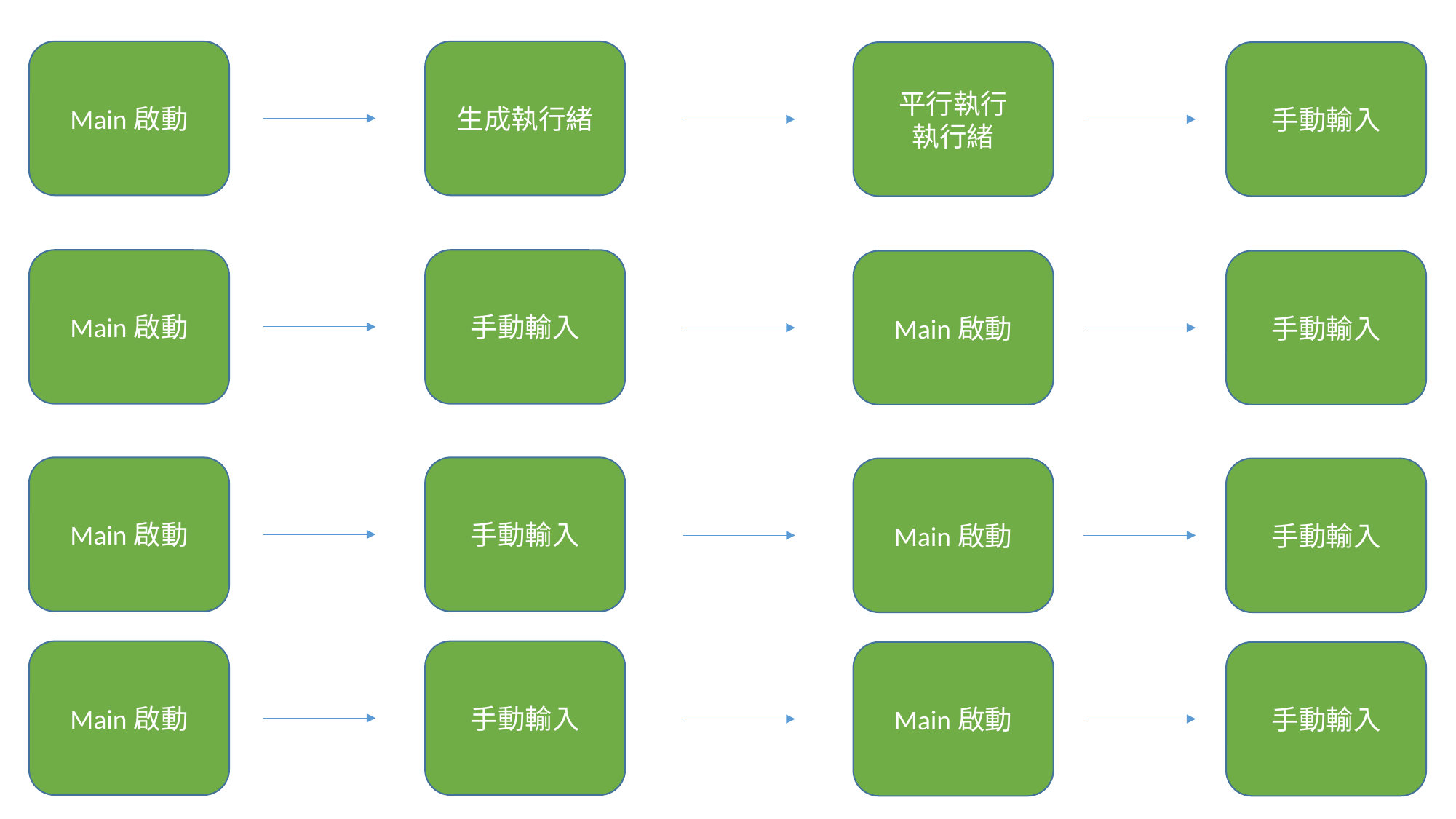

Main啟動
生成執行緒
平行執行
執行緒
手動輸入
Main啟動
手動輸入
Main啟動
手動輸入
Main啟動
手動輸入
Main啟動
手動輸入
Main啟動
手動輸入
Main啟動
手動輸入